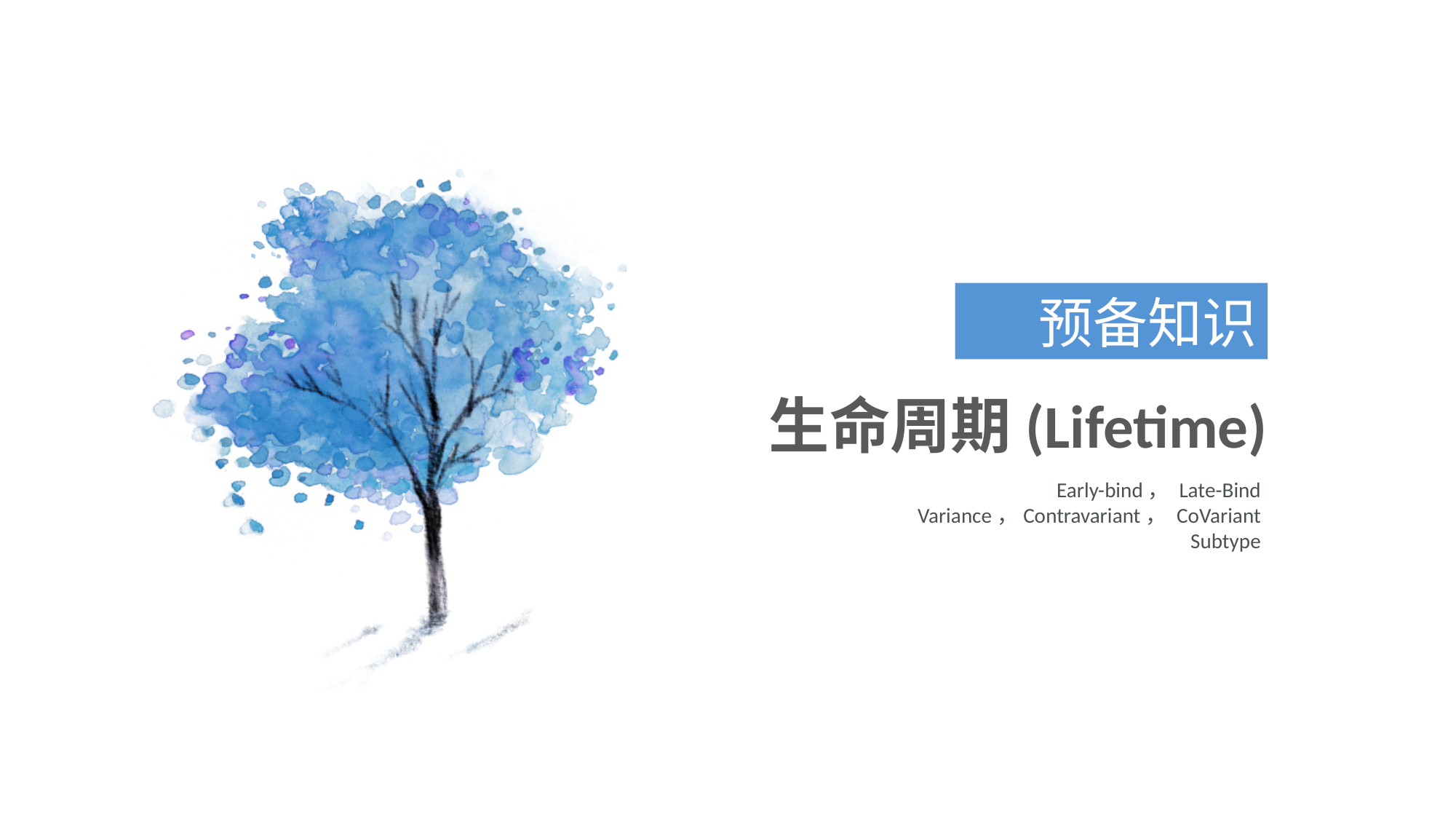

预备知识
生命周期(Lifetime)
Early-bind， Late-Bind
Variance，Contravariant， CoVariant
Subtype